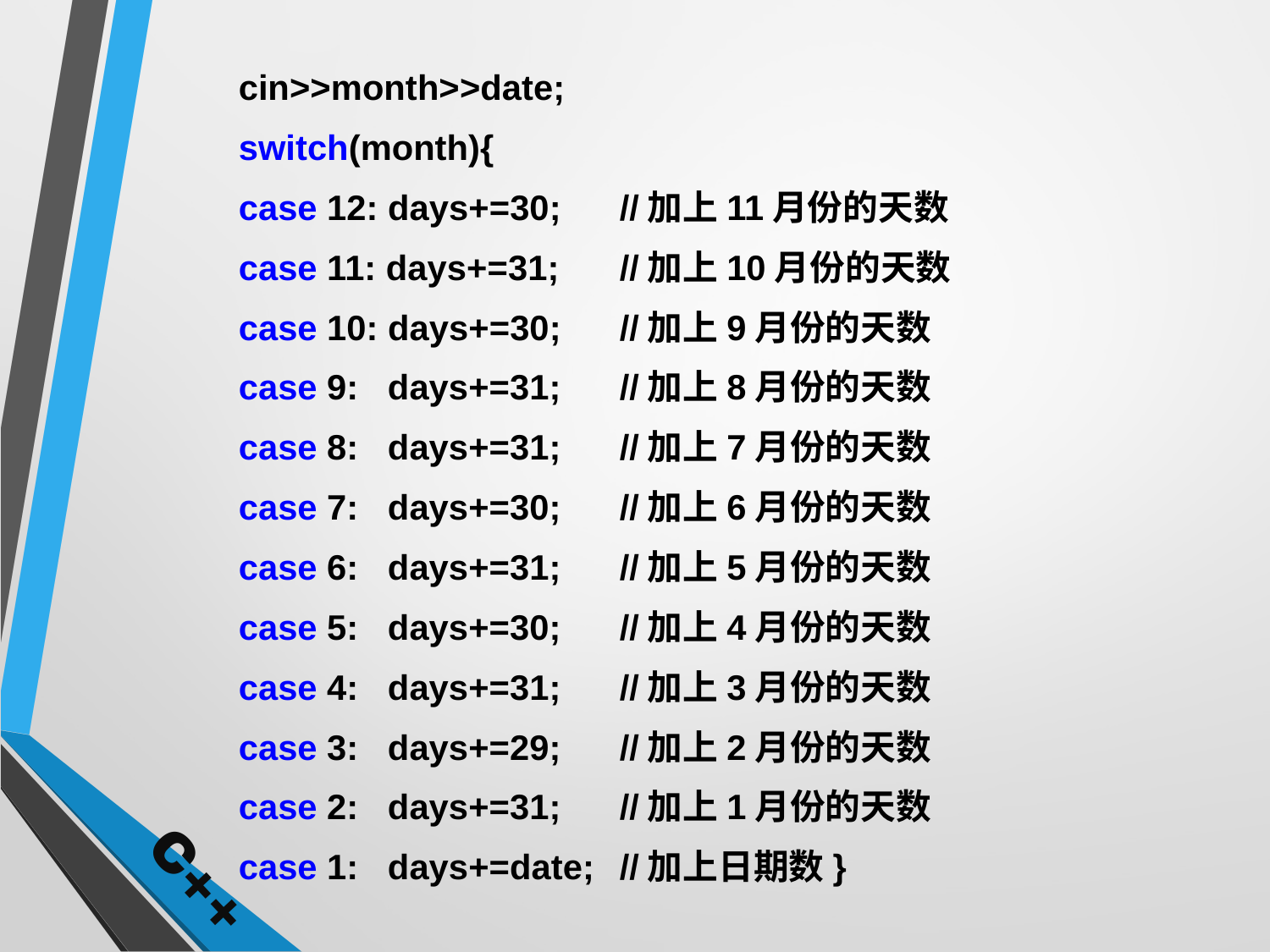

cin>>month>>date;
	switch(month){
	case 12: days+=30;	//加上11月份的天数
	case 11: days+=31;	//加上10月份的天数
	case 10: days+=30;	//加上9月份的天数
	case 9:   days+=31;	//加上8月份的天数
	case 8:   days+=31;	//加上7月份的天数
	case 7:   days+=30;	//加上6月份的天数
	case 6:   days+=31;	//加上5月份的天数
	case 5:   days+=30;	//加上4月份的天数
	case 4:   days+=31;	//加上3月份的天数
	case 3:   days+=29;	//加上2月份的天数
	case 2:   days+=31;	//加上1月份的天数
	case 1:   days+=date;	//加上日期数}